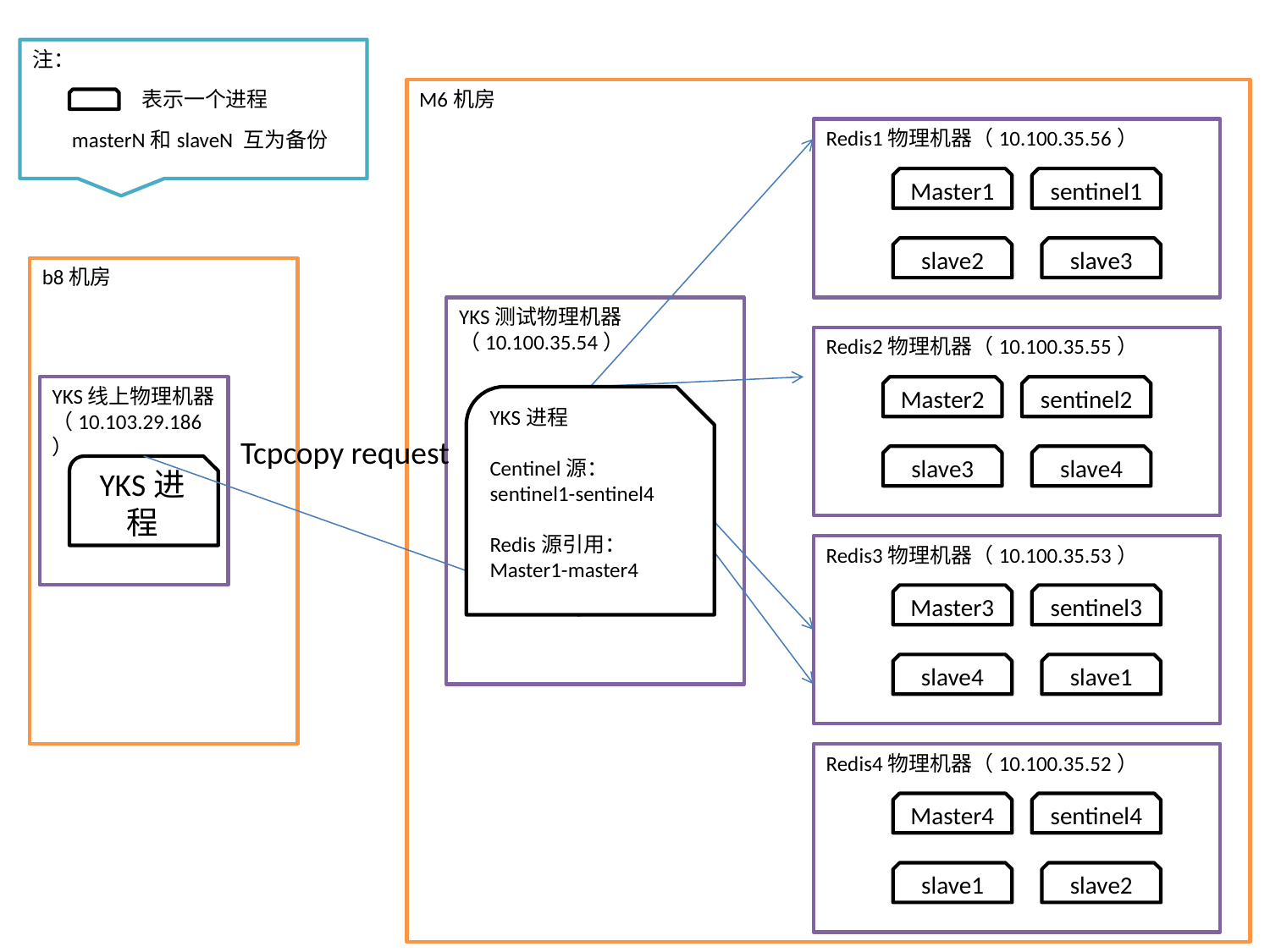

注：
M6机房
表示一个进程

Redis1物理机器（10.100.35.56）
masterN和slaveN 互为备份
Master1
sentinel1
slave3
slave2
b8机房
YKS测试物理机器（10.100.35.54）

Redis2物理机器（10.100.35.55）
YKS线上物理机器（10.103.29.186）

Master2
sentinel2
YKS进程

Centinel源：sentinel1-sentinel4

Redis源引用：
Master1-master4

Tcpcopy request
slave4
slave3
YKS进程
Redis3物理机器（10.100.35.53）
Master3
sentinel3
slave1
slave4
Redis4物理机器（10.100.35.52）
Master4
sentinel4
slave2
slave1